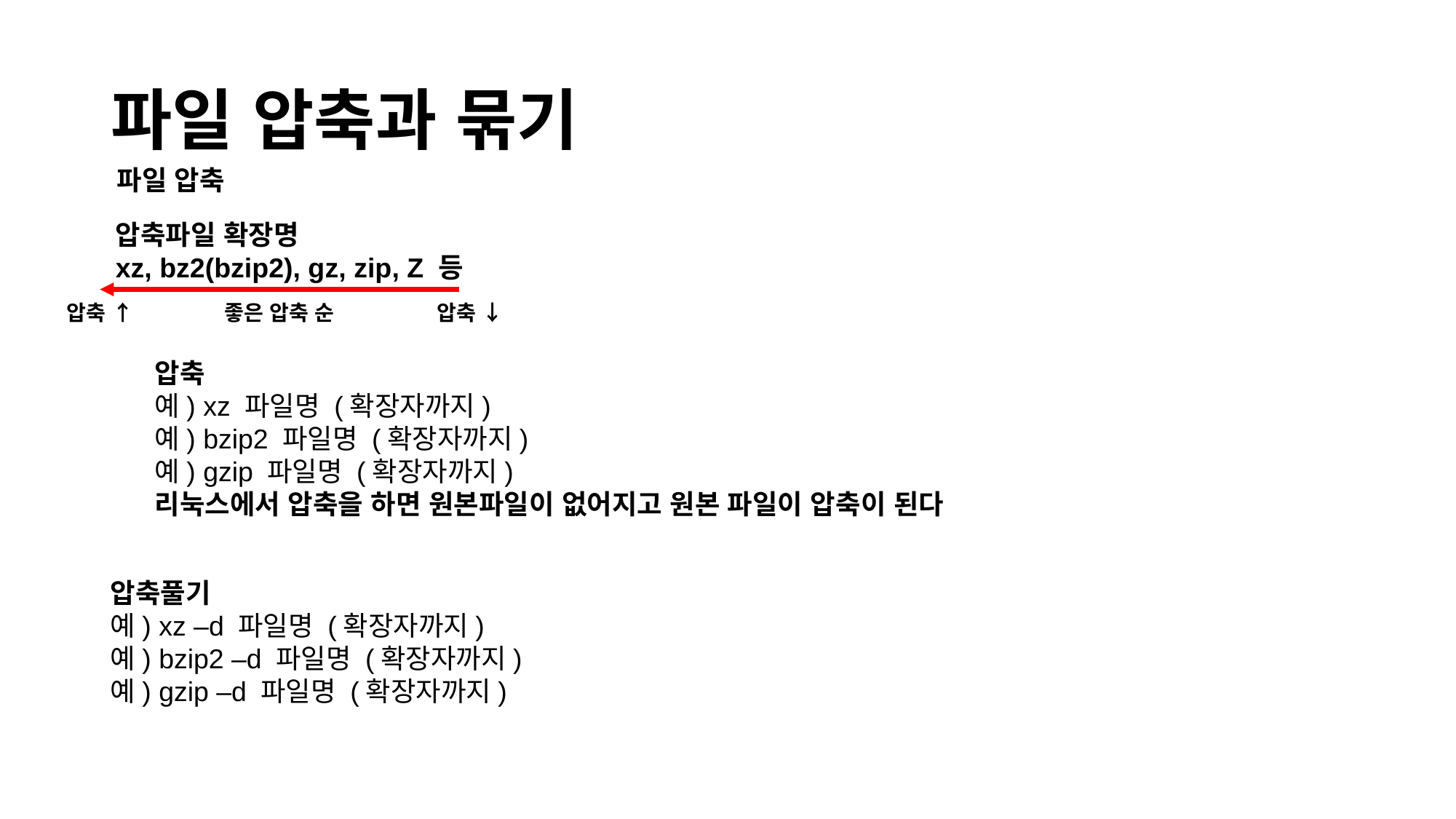

# 파일 압축과 묶기
파일 압축
압축파일 확장명
xz, bz2(bzip2), gz, zip, Z 등
압축 ↑
좋은 압축 순
압축 ↓
압축
예) xz 파일명 (확장자까지)
예) bzip2 파일명 (확장자까지)
예) gzip 파일명 (확장자까지)
리눅스에서 압축을 하면 원본파일이 없어지고 원본 파일이 압축이 된다
압축풀기
예) xz –d 파일명 (확장자까지)
예) bzip2 –d 파일명 (확장자까지)
예) gzip –d 파일명 (확장자까지)